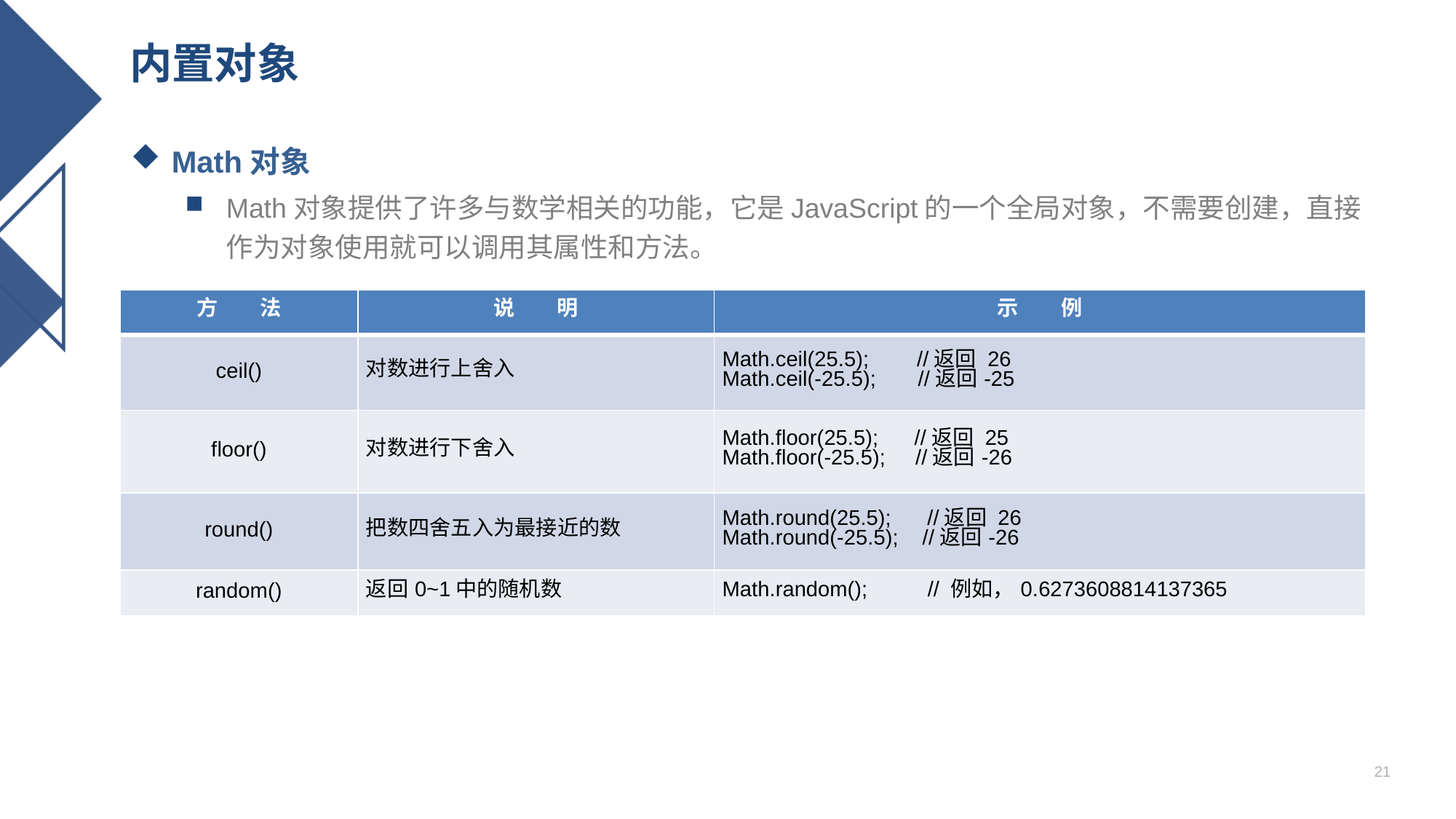

# 内置对象
Math对象
Math对象提供了许多与数学相关的功能，它是JavaScript的一个全局对象，不需要创建，直接作为对象使用就可以调用其属性和方法。
| 方　　法 | 说　　明 | 示　　例 |
| --- | --- | --- |
| ceil() | 对数进行上舍入 | Math.ceil(25.5); //返回 26 Math.ceil(-25.5); //返回-25 |
| floor() | 对数进行下舍入 | Math.floor(25.5); //返回 25 Math.floor(-25.5); //返回-26 |
| round() | 把数四舍五入为最接近的数 | Math.round(25.5); //返回 26 Math.round(-25.5); //返回-26 |
| random() | 返回0~1中的随机数 | Math.random(); // 例如，0.6273608814137365 |
21